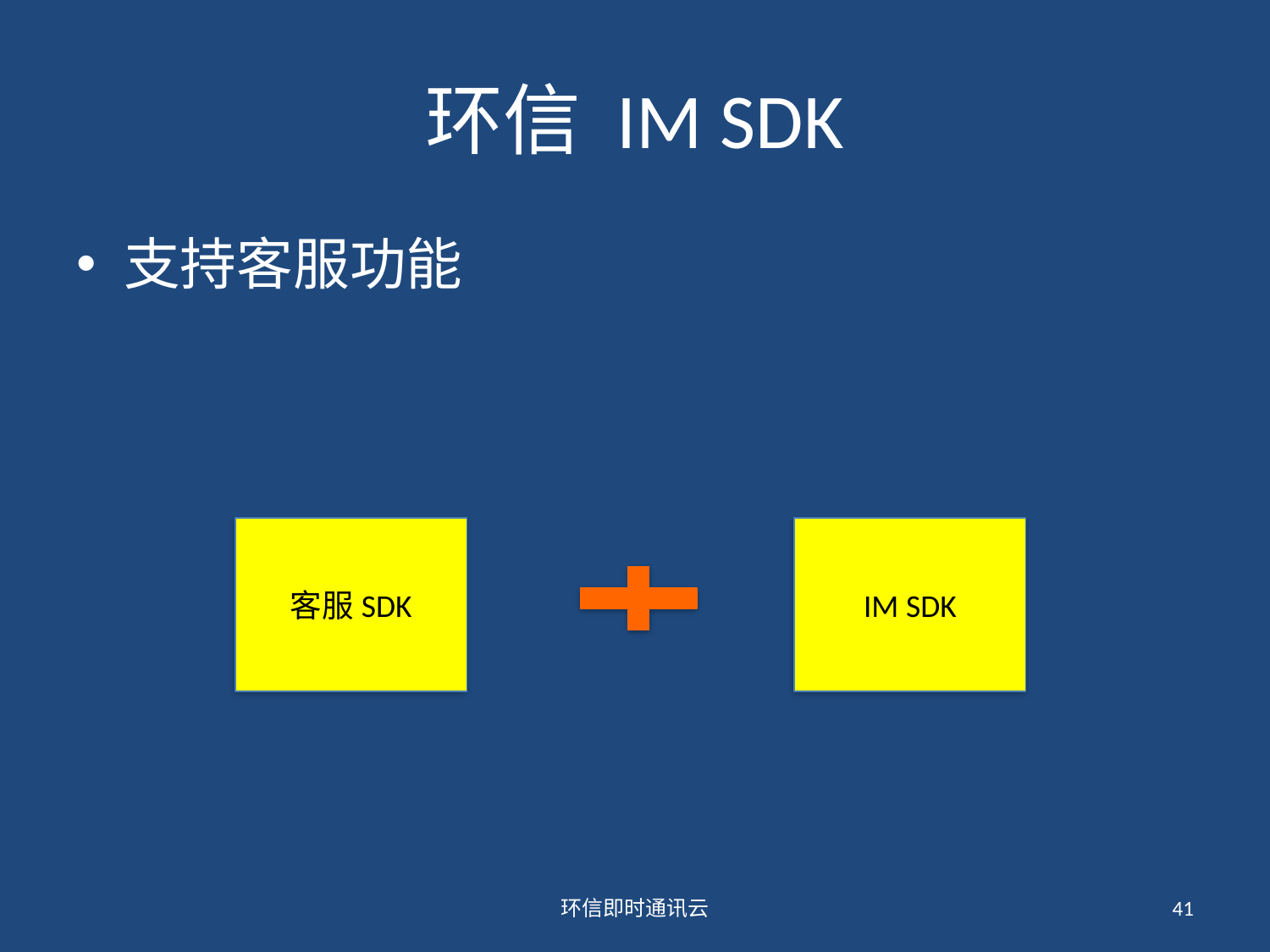

# 环信 IM SDK
支持客服功能
客服SDK
IM SDK

环信即时通讯云
41